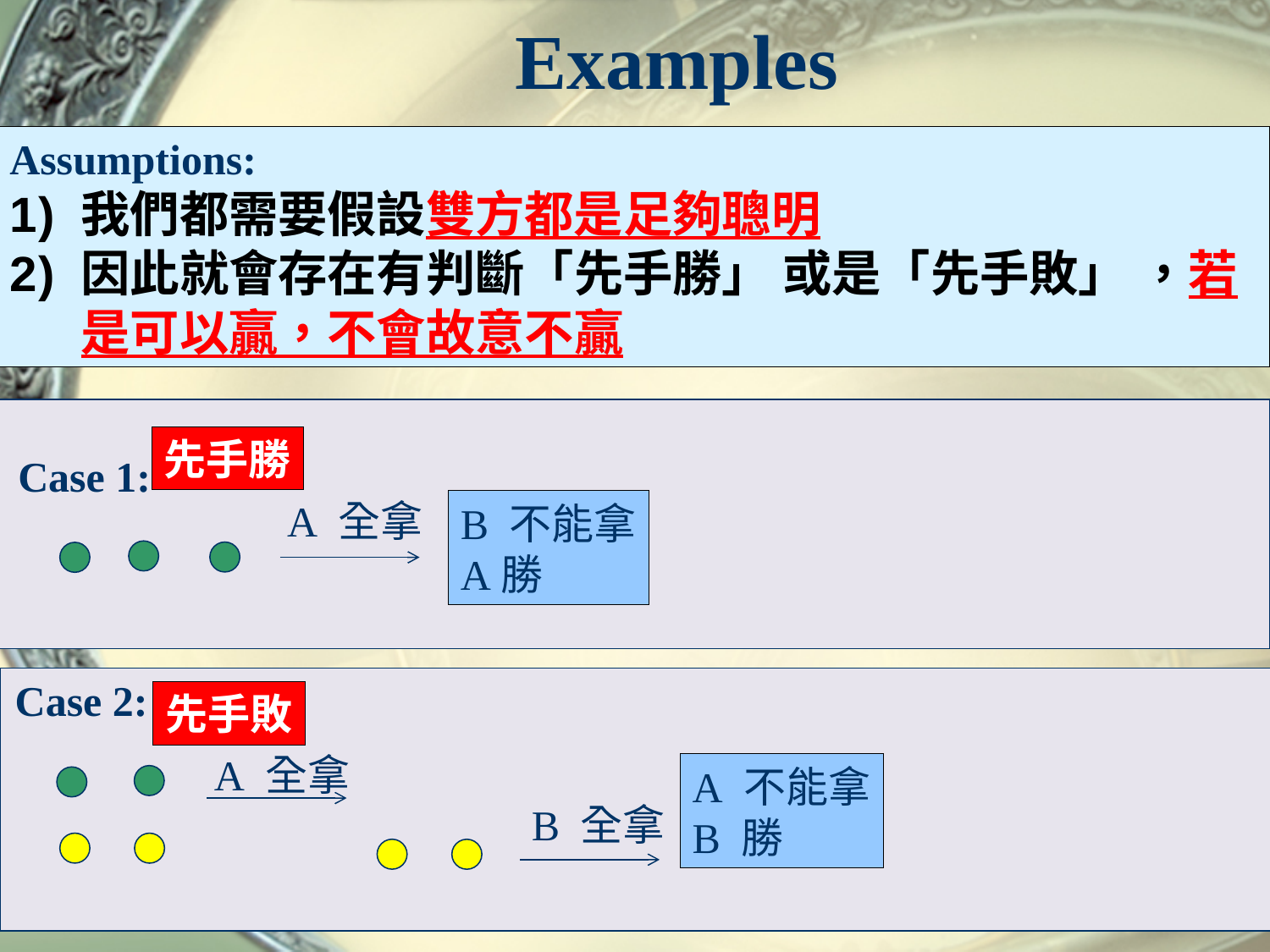

# Examples
Assumptions:
我們都需要假設雙方都是足夠聰明
因此就會存在有判斷「先手勝」 或是「先手敗」 ，若是可以贏，不會故意不贏

先手勝
Case 1:
A 全拿
B 不能拿
A勝

Case 2:

先手敗
A 全拿
A 不能拿
B 勝

B 全拿